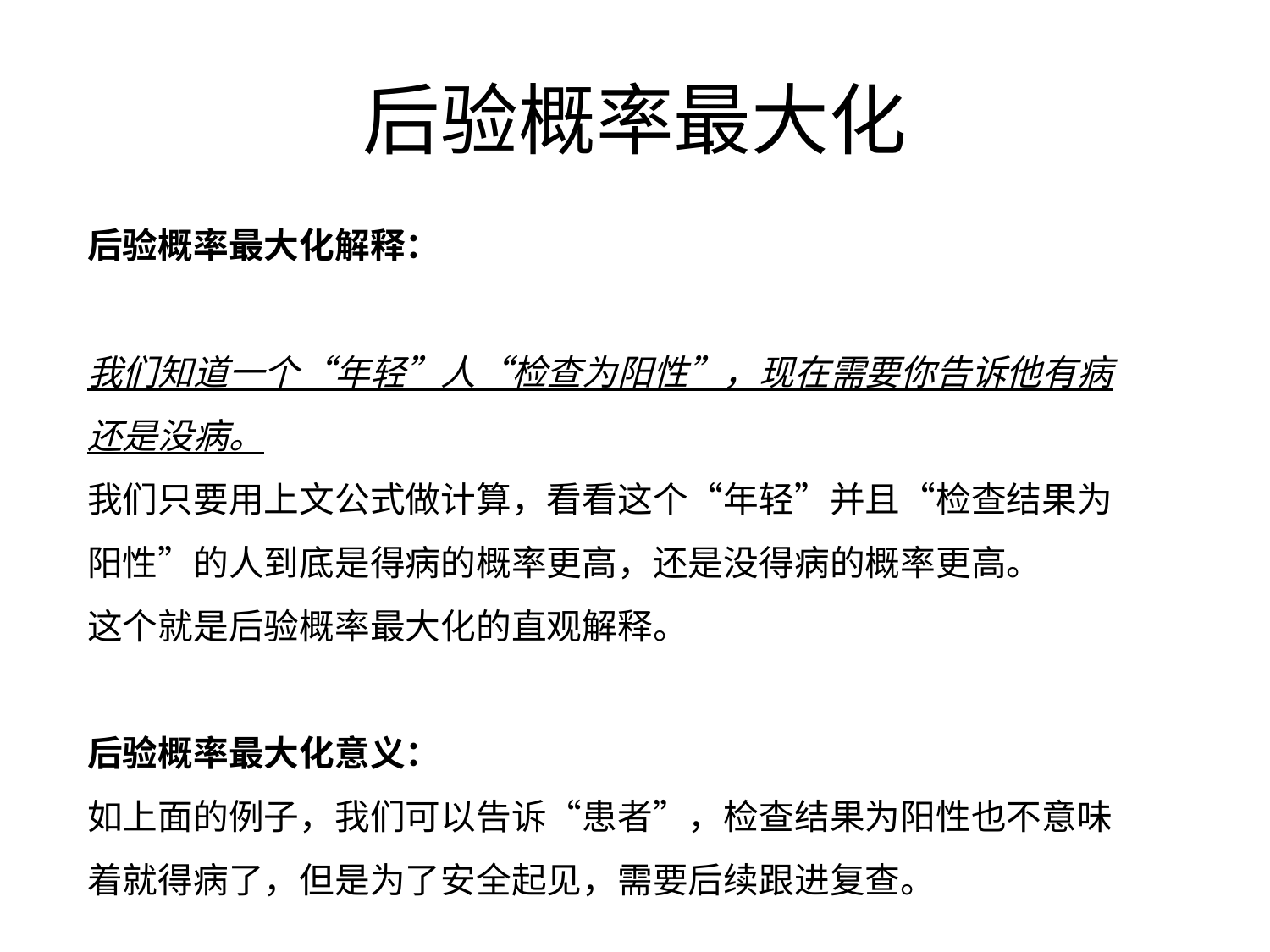

# 后验概率最大化
后验概率最大化解释：

我们知道一个“年轻”人“检查为阳性”，现在需要你告诉他有病还是没病。
我们只要用上文公式做计算，看看这个“年轻”并且“检查结果为阳性”的人到底是得病的概率更高，还是没得病的概率更高。
这个就是后验概率最大化的直观解释。

后验概率最大化意义：
如上面的例子，我们可以告诉“患者”，检查结果为阳性也不意味着就得病了，但是为了安全起见，需要后续跟进复查。